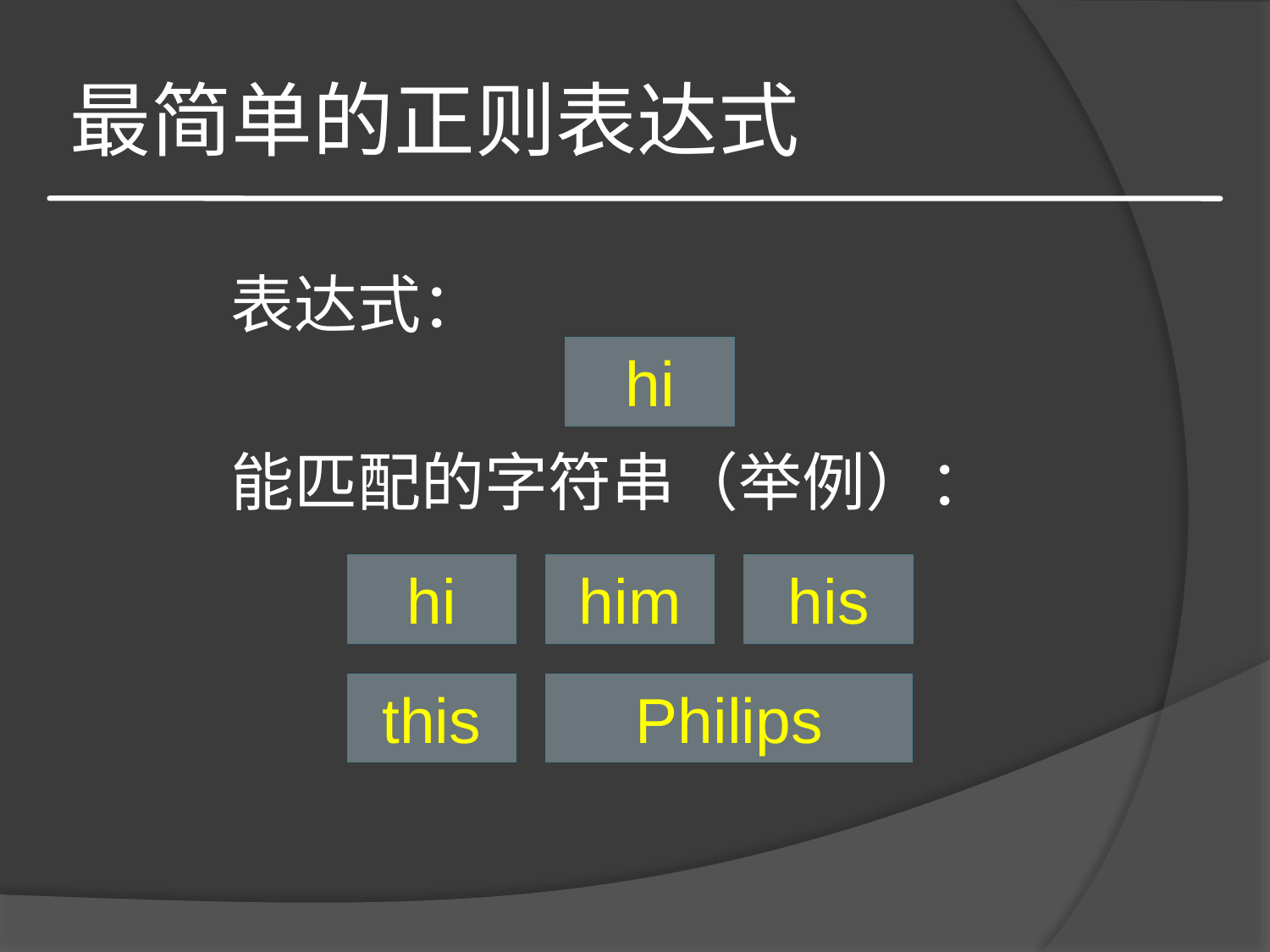

# 最简单的正则表达式
表达式：
hi
能匹配的字符串（举例）：
hi
him
his
this
Philips